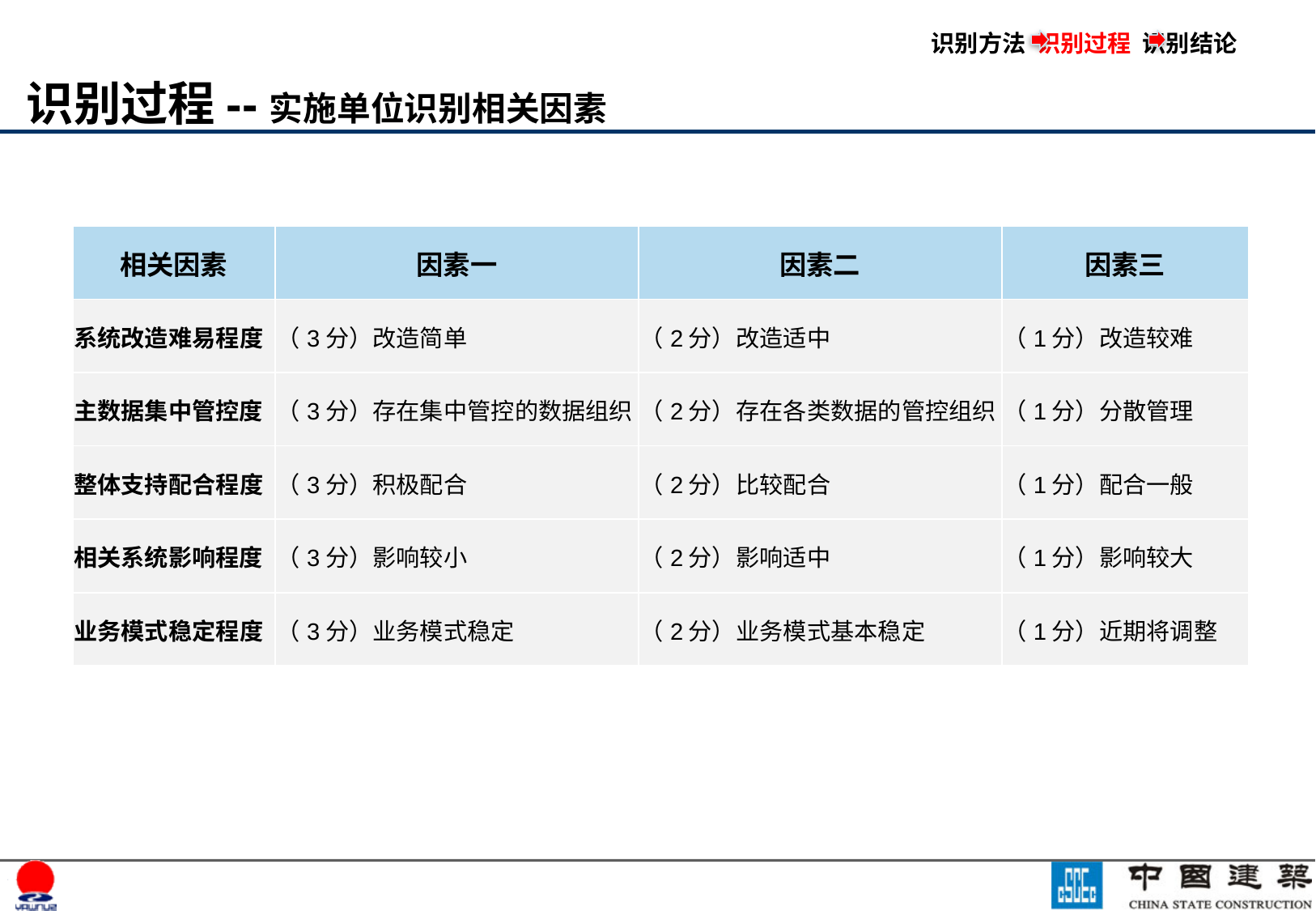

识别方法  识别过程  识别结论

# 识别过程--实施单位识别相关因素
| 相关因素 | 因素一 | 因素二 | 因素三 |
| --- | --- | --- | --- |
| 系统改造难易程度 | （3分）改造简单 | （2分）改造适中 | （1分）改造较难 |
| 主数据集中管控度 | （3分）存在集中管控的数据组织 | （2分）存在各类数据的管控组织 | （1分）分散管理 |
| 整体支持配合程度 | （3分）积极配合 | （2分）比较配合 | （1分）配合一般 |
| 相关系统影响程度 | （3分）影响较小 | （2分）影响适中 | （1分）影响较大 |
| 业务模式稳定程度 | （3分）业务模式稳定 | （2分）业务模式基本稳定 | （1分）近期将调整 |